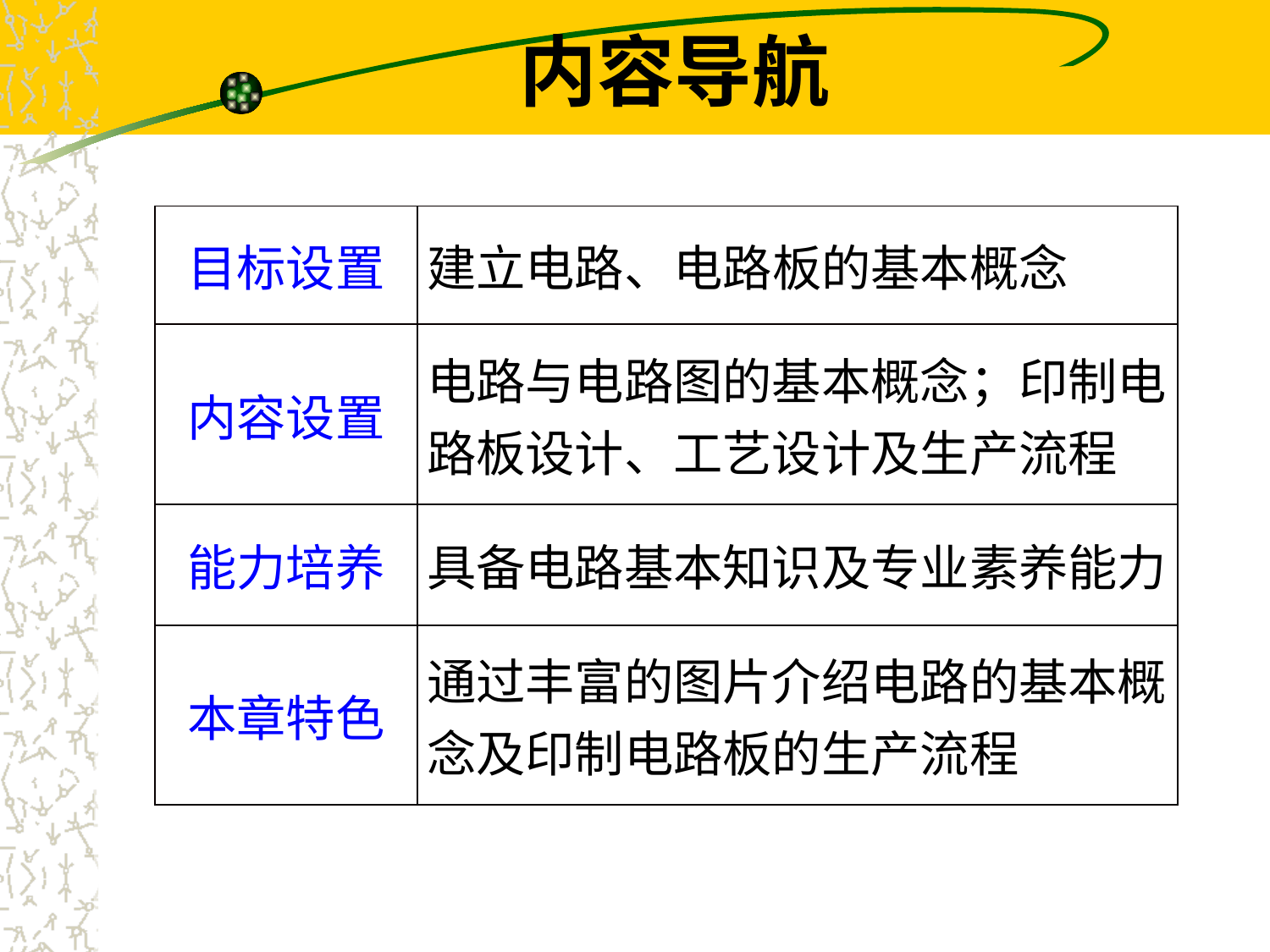

# 内容导航
| 目标设置 | 建立电路、电路板的基本概念 |
| --- | --- |
| 内容设置 | 电路与电路图的基本概念；印制电路板设计、工艺设计及生产流程 |
| 能力培养 | 具备电路基本知识及专业素养能力 |
| 本章特色 | 通过丰富的图片介绍电路的基本概念及印制电路板的生产流程 |